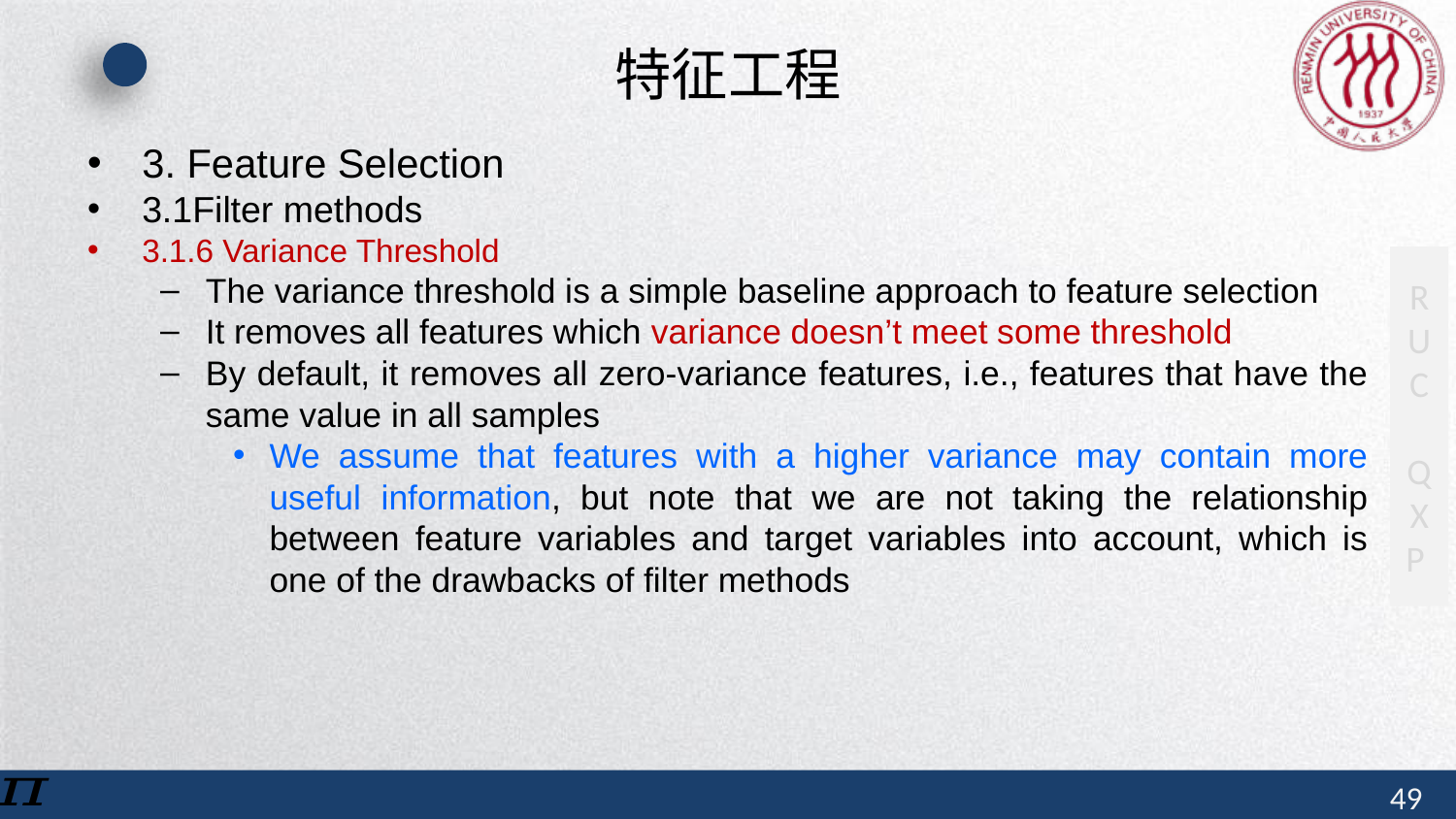

# 特征工程
3. Feature Selection
3.1Filter methods
3.1.6 Variance Threshold
The variance threshold is a simple baseline approach to feature selection
It removes all features which variance doesn’t meet some threshold
By default, it removes all zero-variance features, i.e., features that have the same value in all samples
We assume that features with a higher variance may contain more useful information, but note that we are not taking the relationship between feature variables and target variables into account, which is one of the drawbacks of filter methods